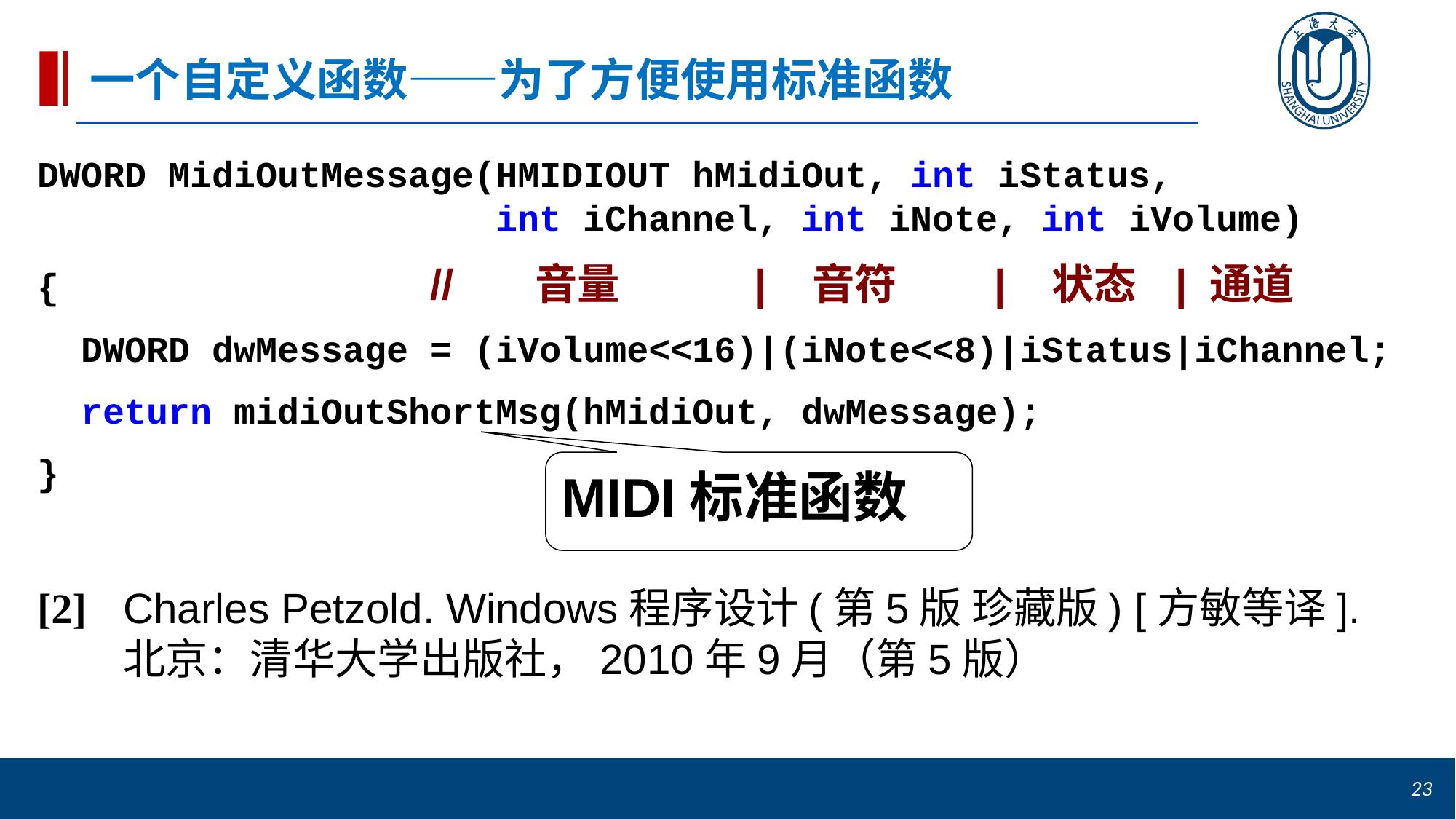

# 一个自定义函数——为了方便使用标准函数
DWORD MidiOutMessage(HMIDIOUT hMidiOut, int iStatus,
				 int iChannel, int iNote, int iVolume)
{	             //      音量             |   音符         |   状态   | 通道
  DWORD dwMessage = (iVolume<<16)|(iNote<<8)|iStatus|iChannel;
  return midiOutShortMsg(hMidiOut, dwMessage);
}

[2]	Charles Petzold. Windows程序设计(第5版 珍藏版) [方敏等译]. 北京：清华大学出版社，2010年9月（第5版）
MIDI标准函数
23